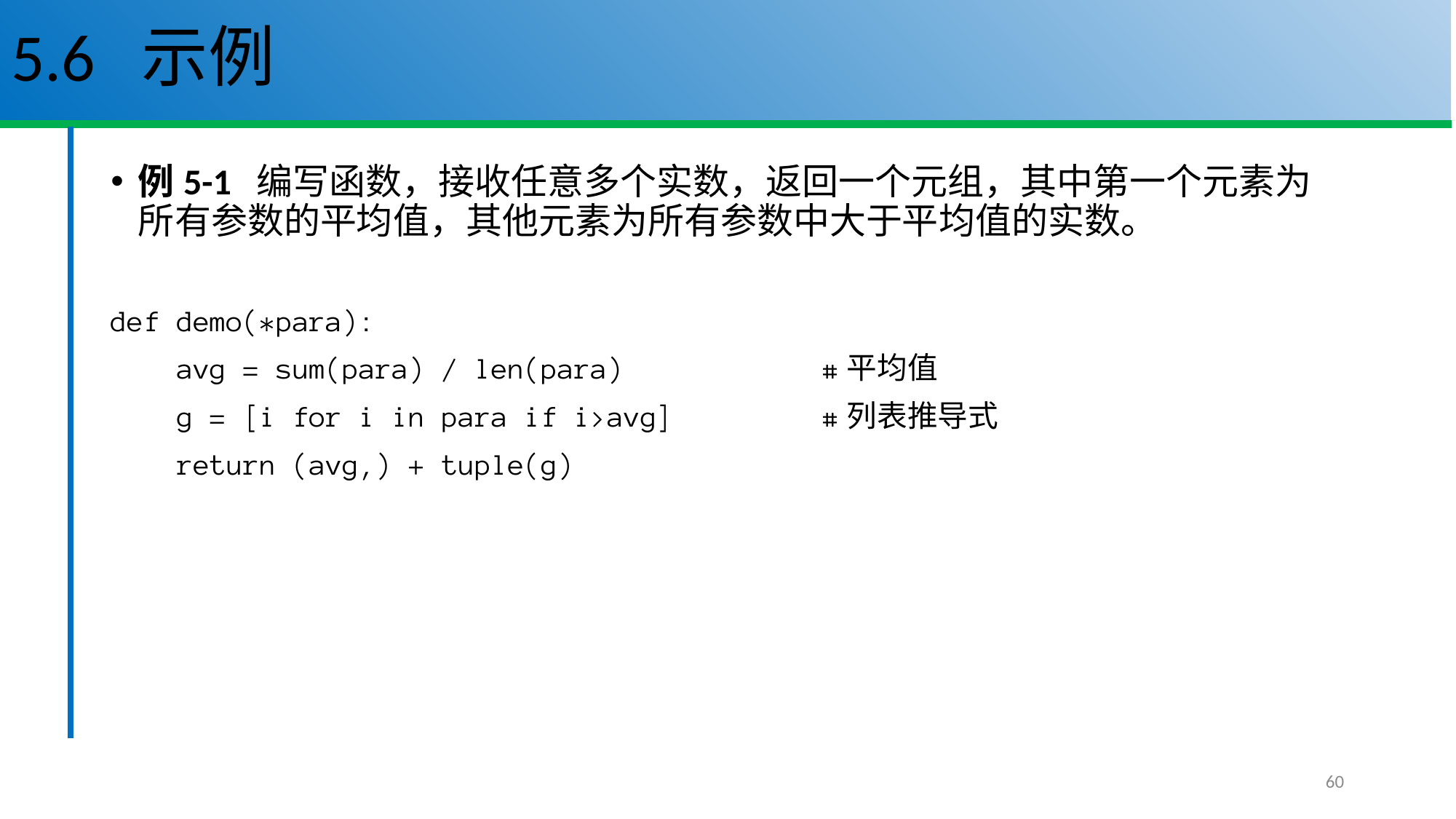

# 5.6  示例
例5-1  编写函数，接收任意多个实数，返回一个元组，其中第一个元素为所有参数的平均值，其他元素为所有参数中大于平均值的实数。

def demo(*para):
    avg = sum(para) / len(para)            #平均值
    g = [i for i in para if i>avg]         #列表推导式
    return (avg,) + tuple(g)
60